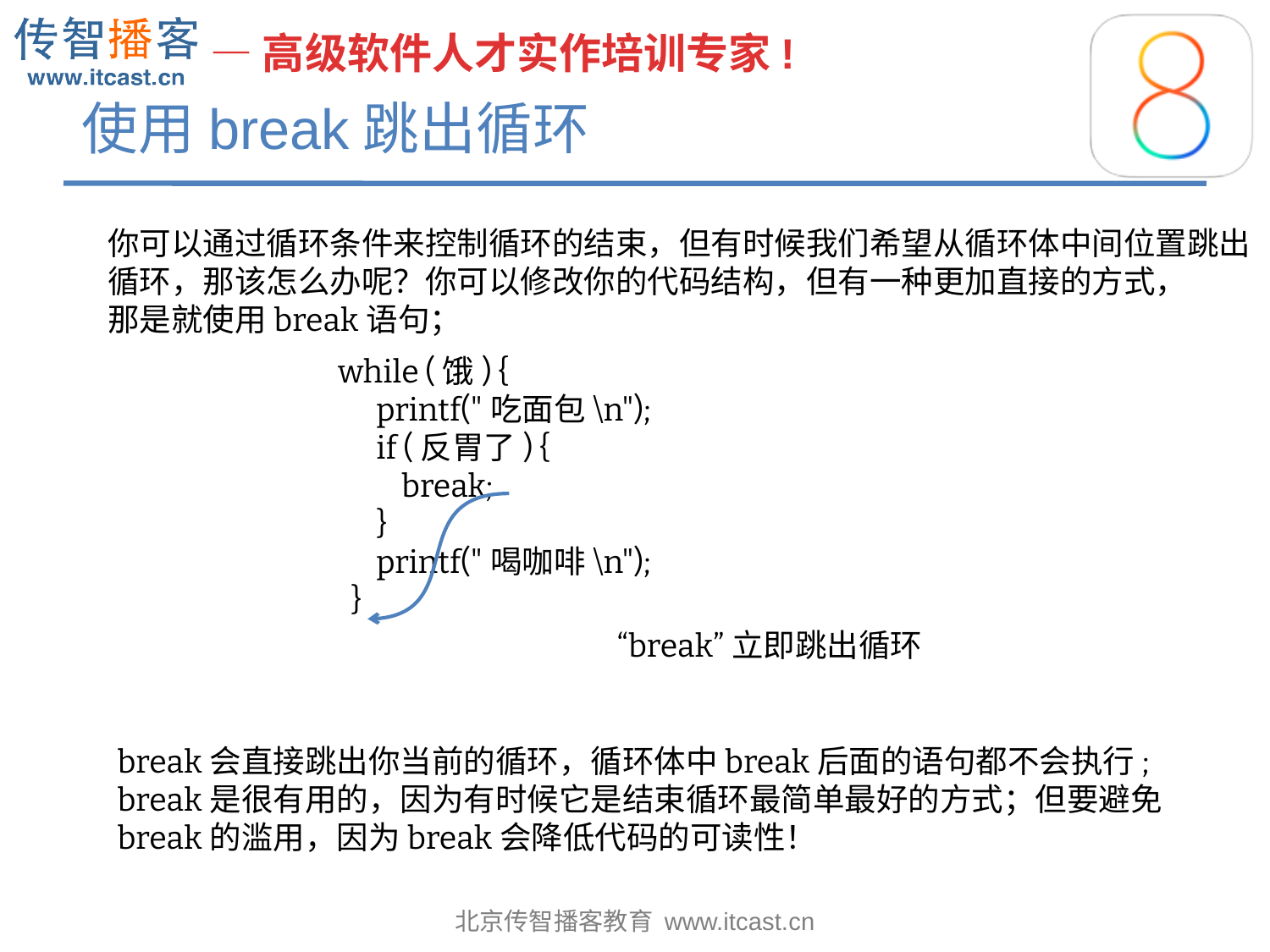

# 使用break跳出循环
你可以通过循环条件来控制循环的结束，但有时候我们希望从循环体中间位置跳出
循环，那该怎么办呢？你可以修改你的代码结构，但有一种更加直接的方式，
那是就使用break语句；
  while (饿) {
        printf("吃面包\n");
        if (反胃了) {
            break;
        }
        printf("喝咖啡\n");
    }
 “break”立即跳出循环
break会直接跳出你当前的循环，循环体中break后面的语句都不会执行;
break是很有用的，因为有时候它是结束循环最简单最好的方式；但要避免
break的滥用，因为break会降低代码的可读性！